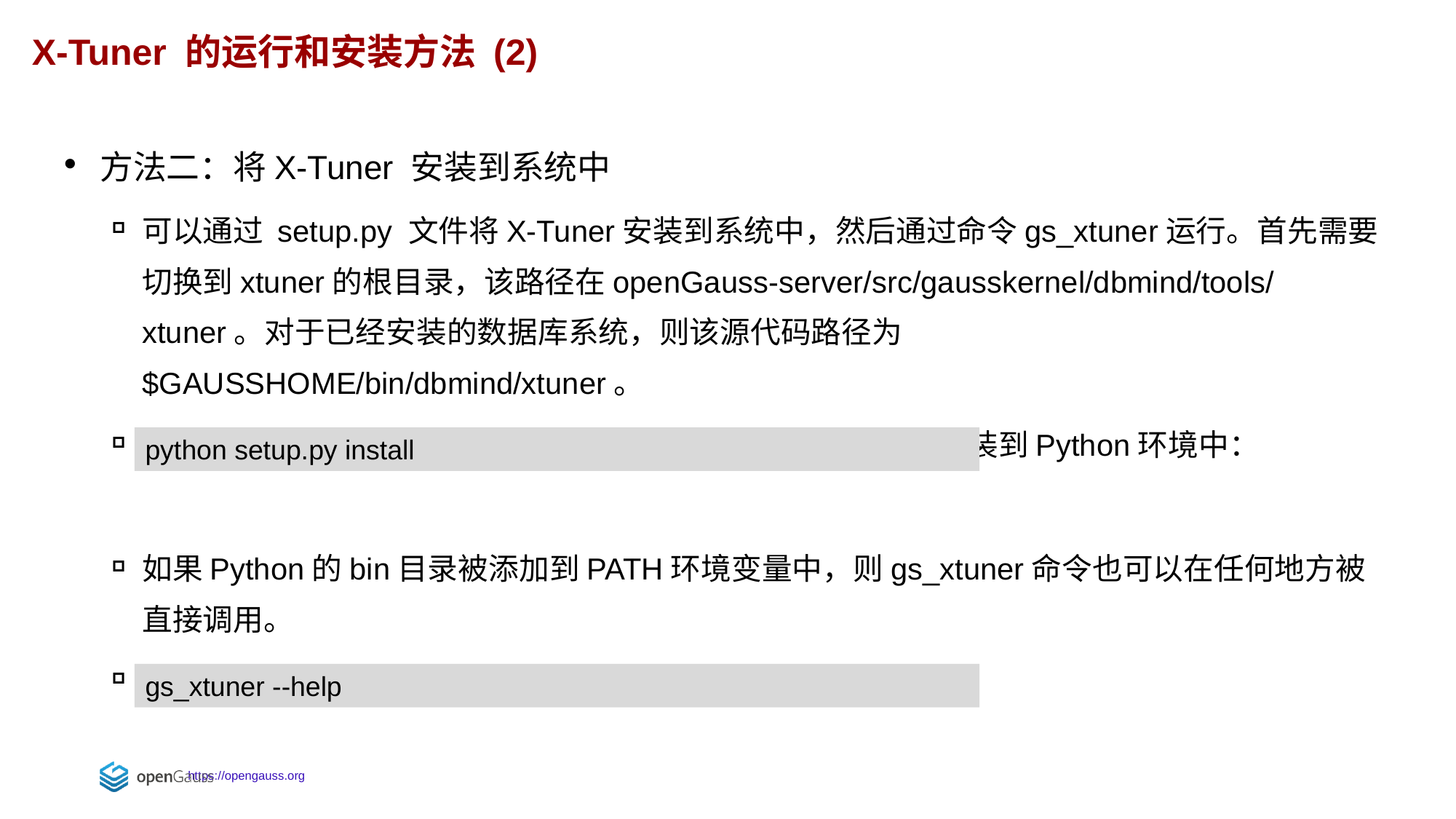

X-Tuner 的运行和安装方法 (2)
方法二：将X-Tuner 安装到系统中
可以通过 setup.py 文件将X-Tuner安装到系统中，然后通过命令gs_xtuner运行。首先需要切换到xtuner的根目录，该路径在openGauss-server/src/gausskernel/dbmind/tools/xtuner。对于已经安装的数据库系统，则该源代码路径为 $GAUSSHOME/bin/dbmind/xtuner。
执行下述命令，Python 会通过自身的setuptools 将本工具安装到Python环境中：

如果Python的bin目录被添加到PATH环境变量中，则gs_xtuner命令也可以在任何地方被直接调用。
以获取帮助信息为例，执行下述命令：

python setup.py install
gs_xtuner --help